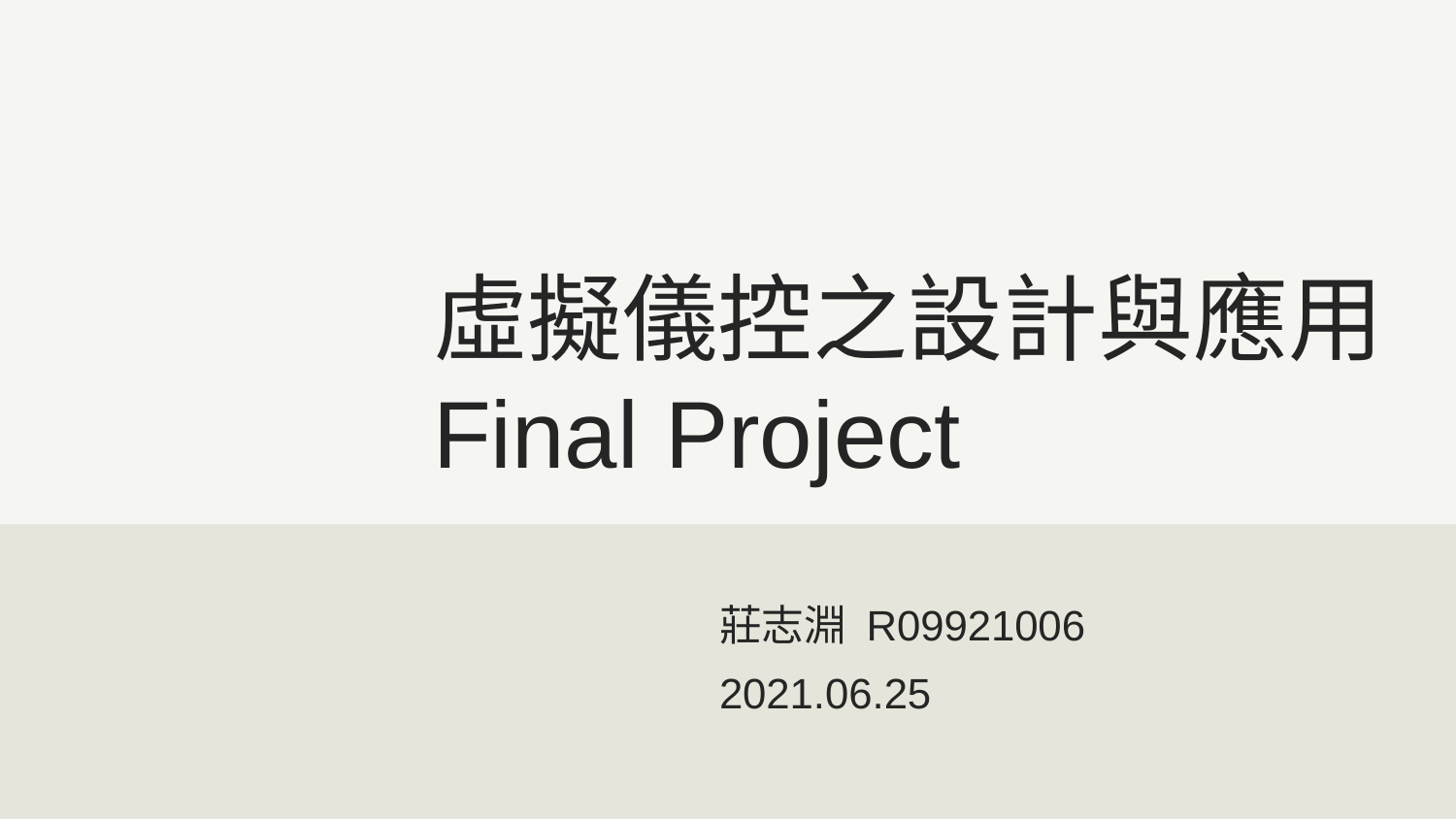

# 虛擬儀控之設計與應用
Final Project
莊志淵 R09921006
2021.06.25